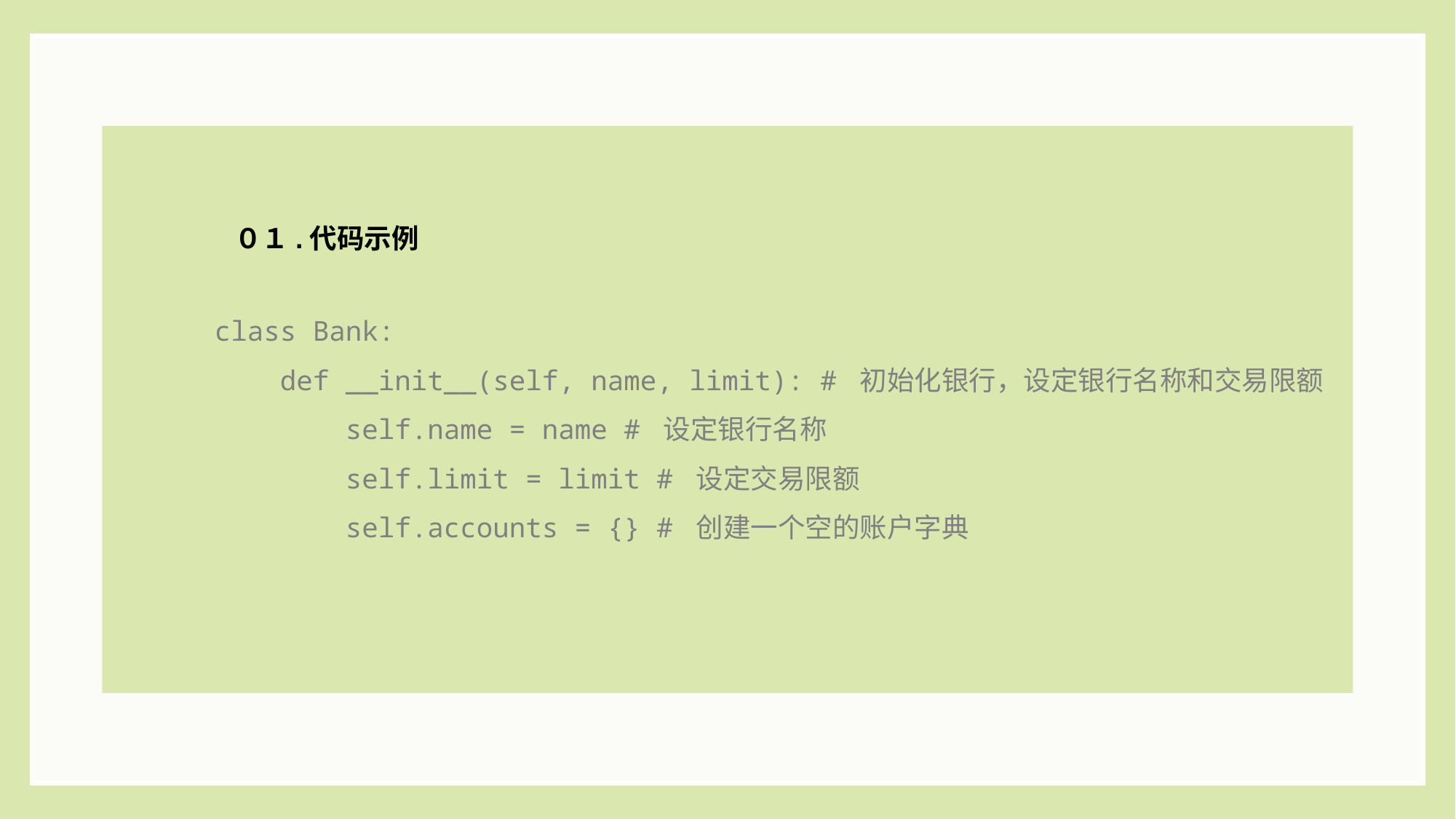

０１.代码示例
class Bank:
    def __init__(self, name, limit): # 初始化银行，设定银行名称和交易限额
        self.name = name # 设定银行名称
        self.limit = limit # 设定交易限额
        self.accounts = {} # 创建一个空的账户字典